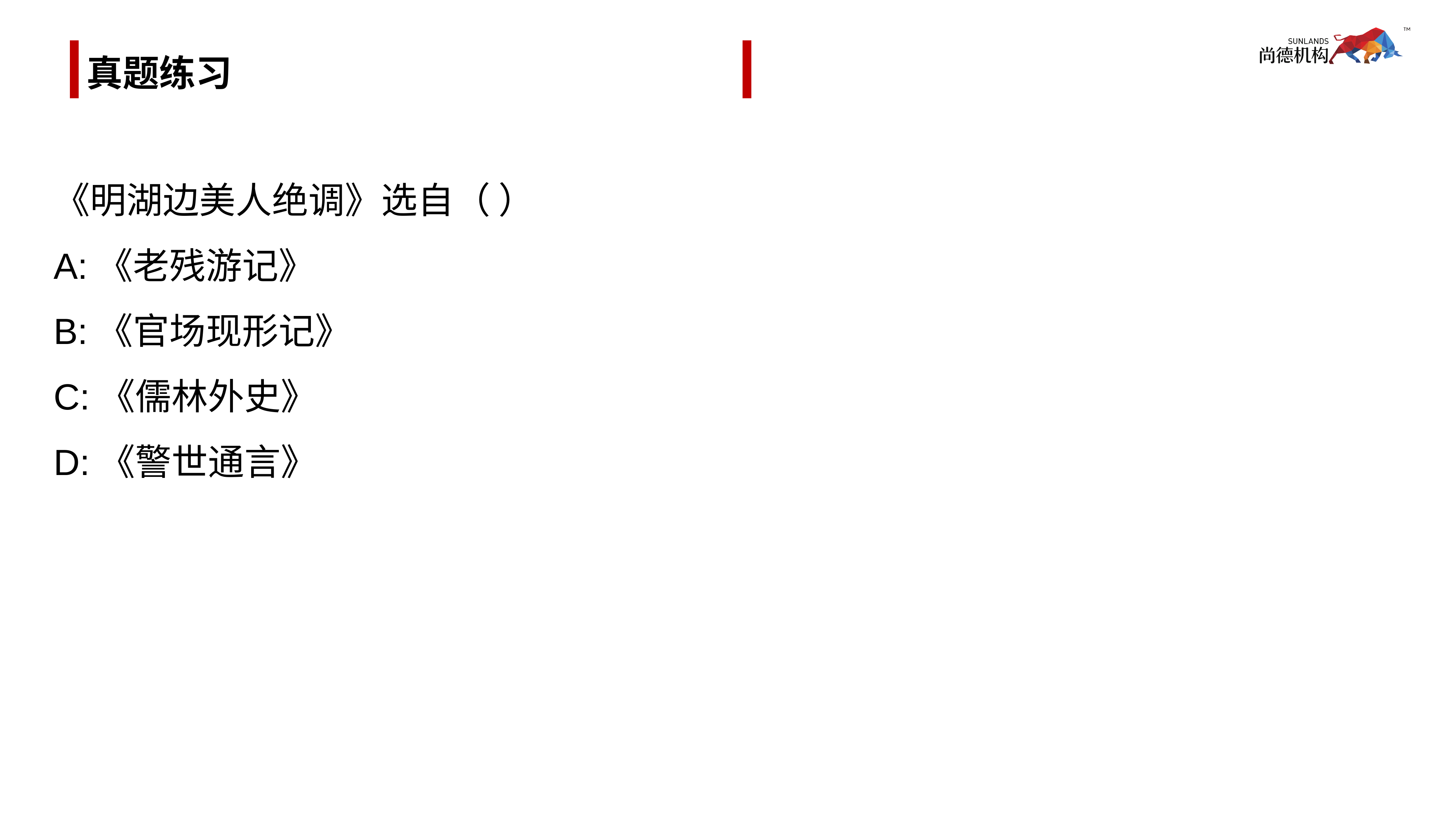

# 真题练习
《明湖边美人绝调》选自（ ）
A:《老残游记》
B:《官场现形记》
C:《儒林外史》
D:《警世通言》